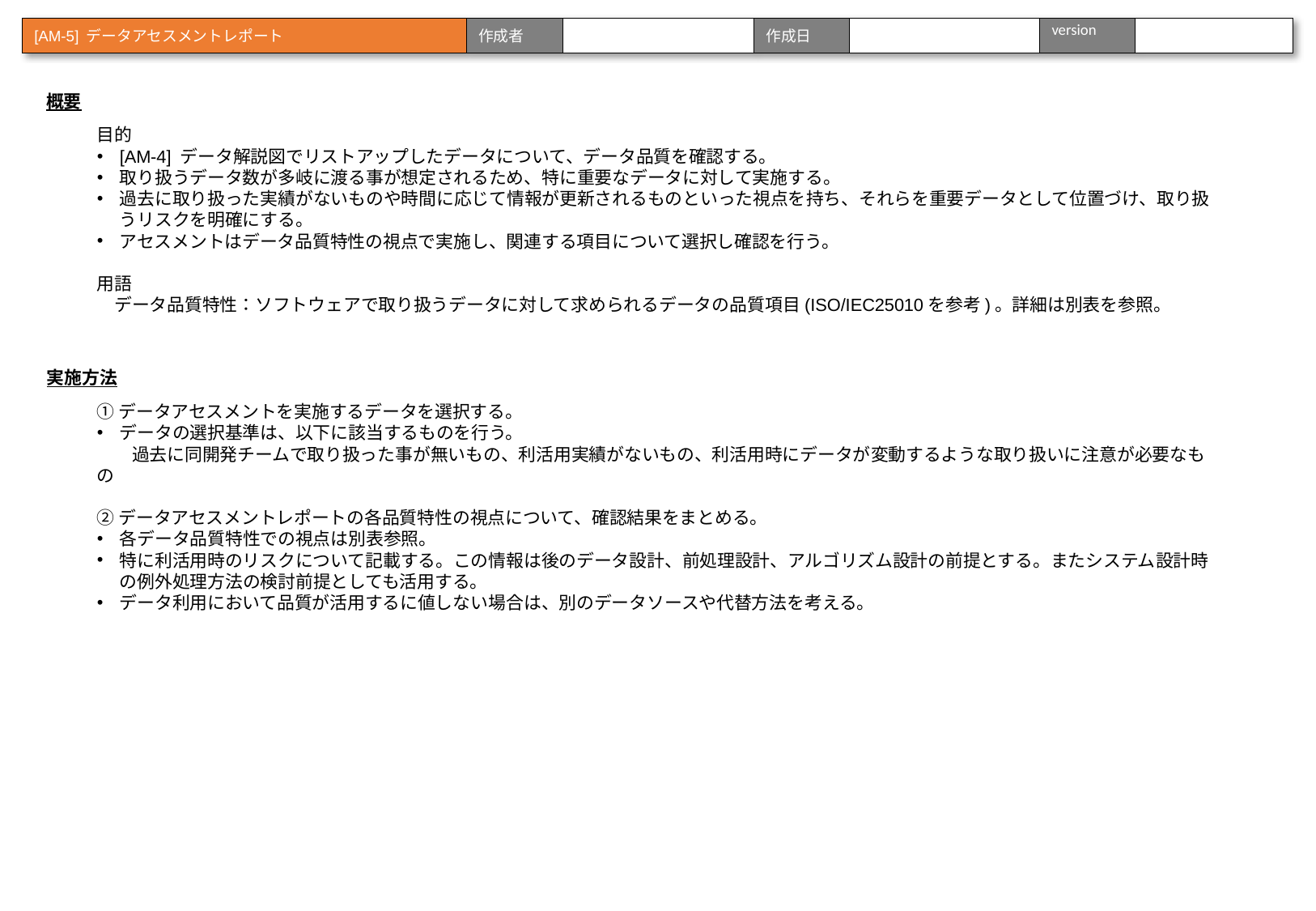

| [AM-5] データアセスメントレポート | 作成者 |  | 作成日 |  | version |  |
| --- | --- | --- | --- | --- | --- | --- |
概要
目的
[AM-4] データ解説図でリストアップしたデータについて、データ品質を確認する。
取り扱うデータ数が多岐に渡る事が想定されるため、特に重要なデータに対して実施する。
過去に取り扱った実績がないものや時間に応じて情報が更新されるものといった視点を持ち、それらを重要データとして位置づけ、取り扱うリスクを明確にする。
アセスメントはデータ品質特性の視点で実施し、関連する項目について選択し確認を行う。

用語
　データ品質特性：ソフトウェアで取り扱うデータに対して求められるデータの品質項目(ISO/IEC25010を参考)。詳細は別表を参照。
実施方法
①データアセスメントを実施するデータを選択する。
データの選択基準は、以下に該当するものを行う。
　　過去に同開発チームで取り扱った事が無いもの、利活用実績がないもの、利活用時にデータが変動するような取り扱いに注意が必要なもの

②データアセスメントレポートの各品質特性の視点について、確認結果をまとめる。
各データ品質特性での視点は別表参照。
特に利活用時のリスクについて記載する。この情報は後のデータ設計、前処理設計、アルゴリズム設計の前提とする。またシステム設計時の例外処理方法の検討前提としても活用する。
データ利用において品質が活用するに値しない場合は、別のデータソースや代替方法を考える。